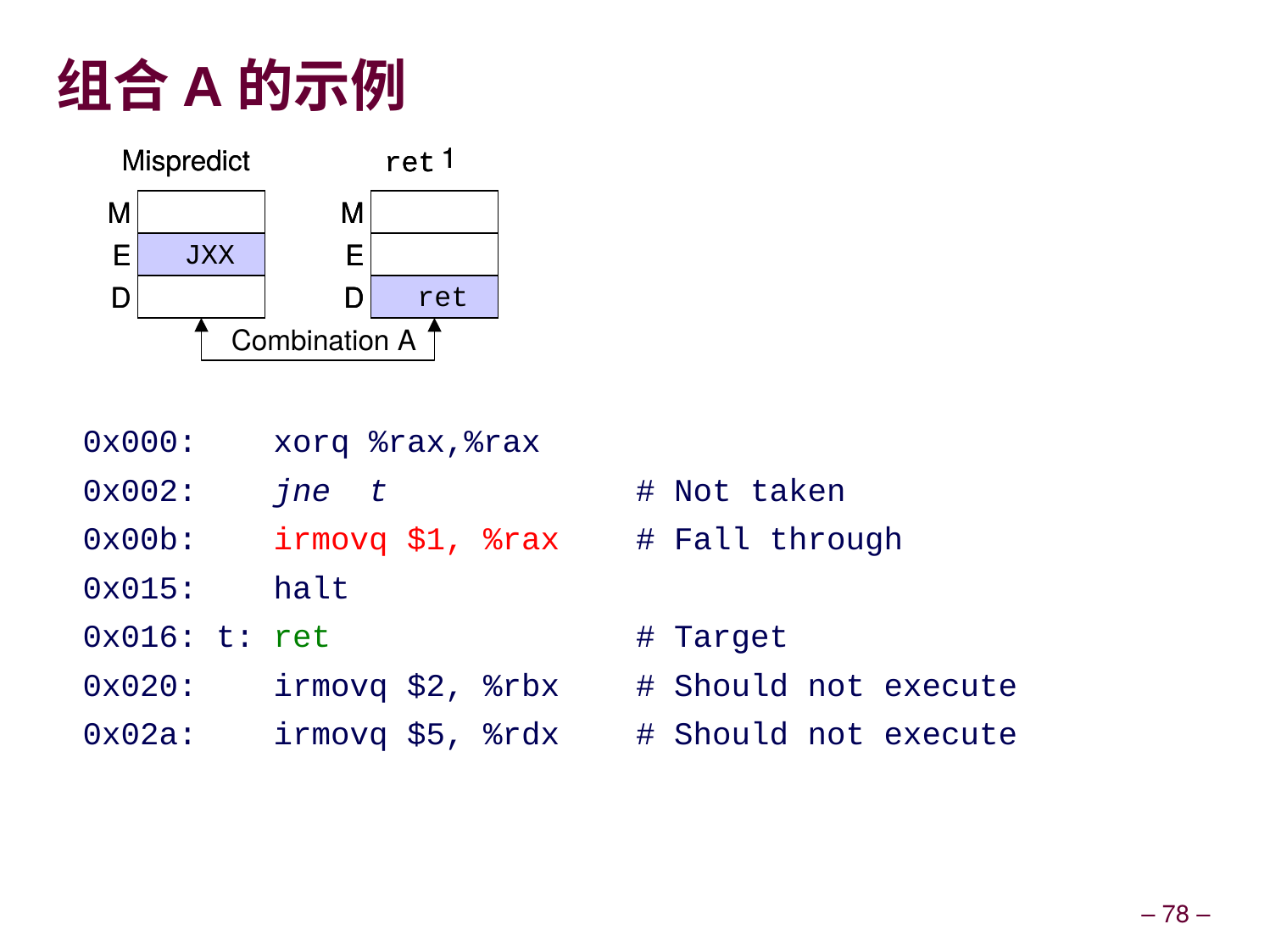

# 组合A的示例

1
ret

M

E

ret
D

1
1
Mispredict
Mispredict
ret
ret

M
M
M
M

JXX
JXX
E
E
E
E

ret
ret
D
D
D
D

Combination A

0x000:    xorq %rax,%rax
0x002:    jne  t             # Not taken
0x00b:    irmovq $1, %rax    # Fall through
0x015:    halt
0x016: t: ret                # Target
0x020:    irmovq $2, %rbx    # Should not execute
0x02a:    irmovq $5, %rdx    # Should not execute